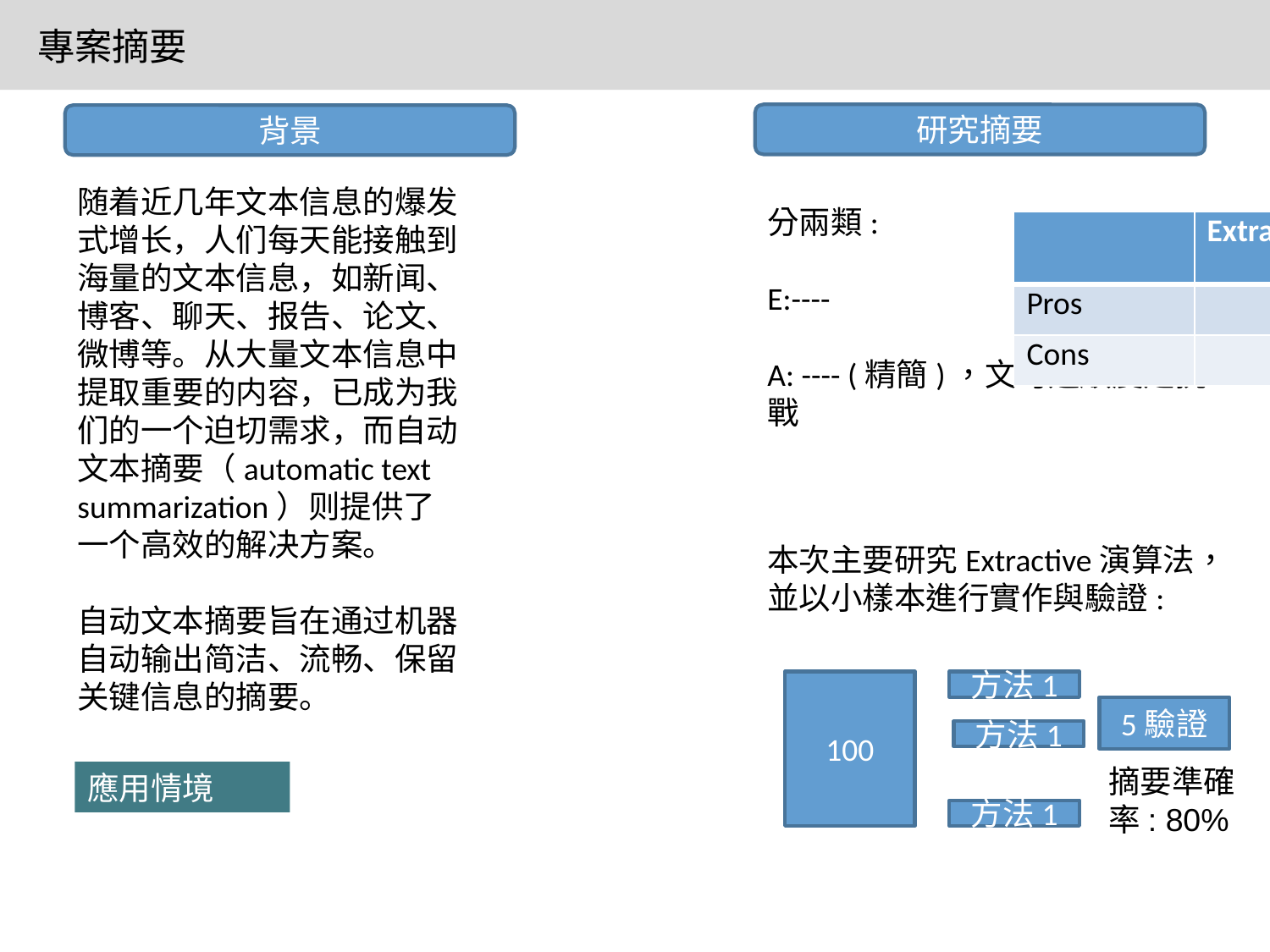

# 專案摘要
研究摘要
背景
Page 1 右半邊
随着近几年文本信息的爆发式增长，人们每天能接触到海量的文本信息，如新闻、博客、聊天、报告、论文、微博等。从大量文本信息中提取重要的内容，已成为我们的一个迫切需求，而自动文本摘要（automatic text summarization）则提供了一个高效的解决方案。

自动文本摘要旨在通过机器自动输出简洁、流畅、保留关键信息的摘要。
分兩類:

E:----

A: ---- (精簡)，文句通順度是挑戰
|  | Extractive | Abstractive |
| --- | --- | --- |
| Pros |  |  |
| Cons |  |  |
本次主要研究Extractive演算法，並以小樣本進行實作與驗證:

100
方法1
5驗證
方法1
摘要準確率: 80%
應用情境
方法1